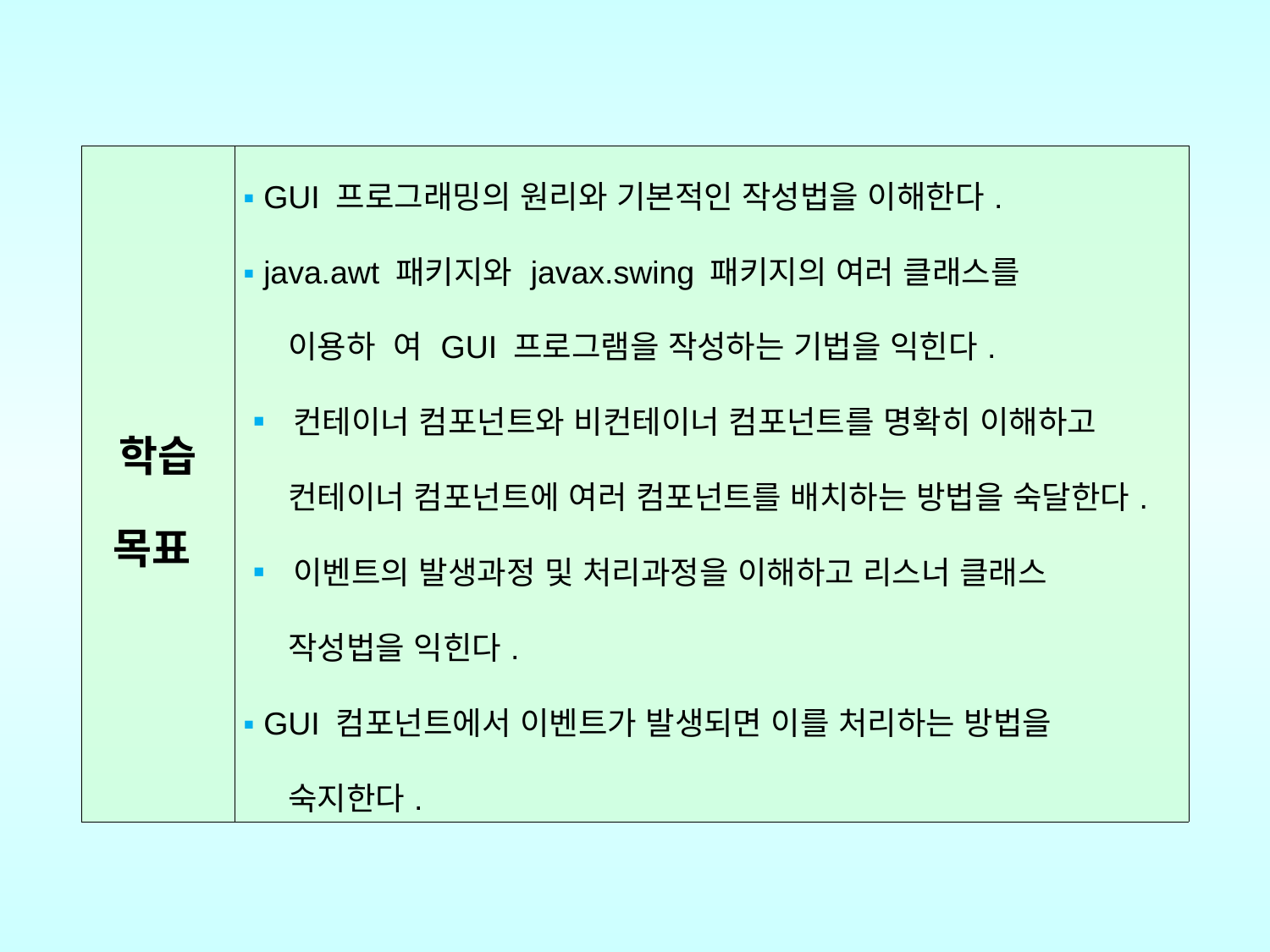

| 학습 목표 | ▪ GUI 프로그래밍의 원리와 기본적인 작성법을 이해한다. ▪ java.awt 패키지와 javax.swing 패키지의 여러 클래스를 이용하 여 GUI 프로그램을 작성하는 기법을 익힌다. ▪ 컨테이너 컴포넌트와 비컨테이너 컴포넌트를 명확히 이해하고 컨테이너 컴포넌트에 여러 컴포넌트를 배치하는 방법을 숙달한다. ▪ 이벤트의 발생과정 및 처리과정을 이해하고 리스너 클래스 작성법을 익힌다. ▪ GUI 컴포넌트에서 이벤트가 발생되면 이를 처리하는 방법을 숙지한다. |
| --- | --- |